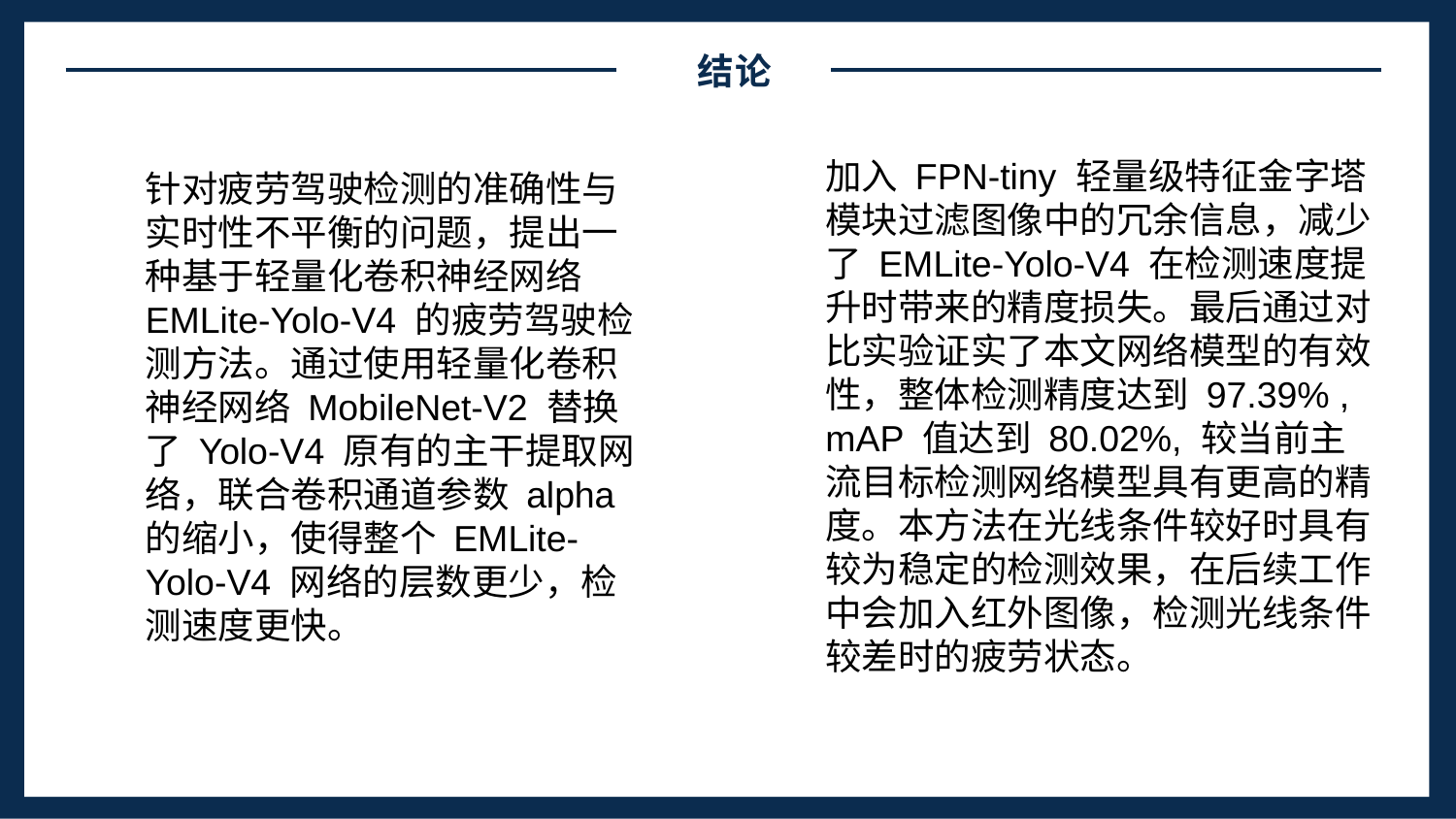

结论
加入 FPN-tiny 轻量级特征金字塔模块过滤图像中的冗余信息，减少了 EMLite-Yolo-V4 在检测速度提升时带来的精度损失。最后通过对比实验证实了本文网络模型的有效性，整体检测精度达到 97.39% , mAP 值达到 80.02%, 较当前主流目标检测网络模型具有更高的精度。本方法在光线条件较好时具有较为稳定的检测效果，在后续工作中会加入红外图像，检测光线条件较差时的疲劳状态。
针对疲劳驾驶检测的准确性与实时性不平衡的问题，提出一种基于轻量化卷积神经网络 EMLite-Yolo-V4 的疲劳驾驶检测方法。通过使用轻量化卷积神经网络 MobileNet-V2 替换了 Yolo-V4 原有的主干提取网络，联合卷积通道参数 alpha 的缩小，使得整个 EMLite-Yolo-V4 网络的层数更少，检测速度更快。